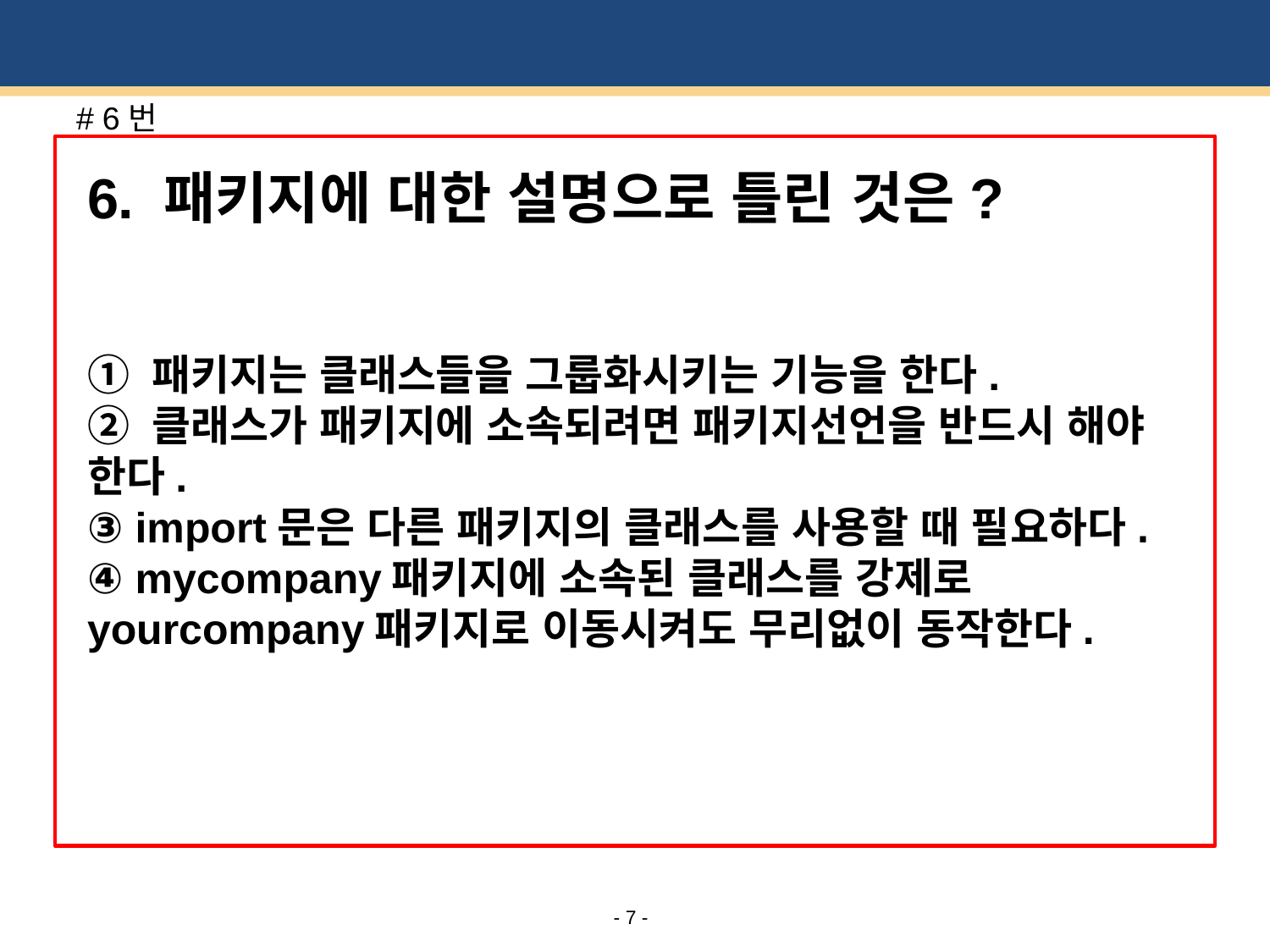

# # 6번

6. 패키지에 대한 설명으로 틀린 것은?

① 패키지는 클래스들을 그룹화시키는 기능을 한다.
② 클래스가 패키지에 소속되려면 패키지선언을 반드시 해야 한다.
③ import문은 다른 패키지의 클래스를 사용할 때 필요하다.
④ mycompany패키지에 소속된 클래스를 강제로 yourcompany패키지로 이동시켜도 무리없이 동작한다.